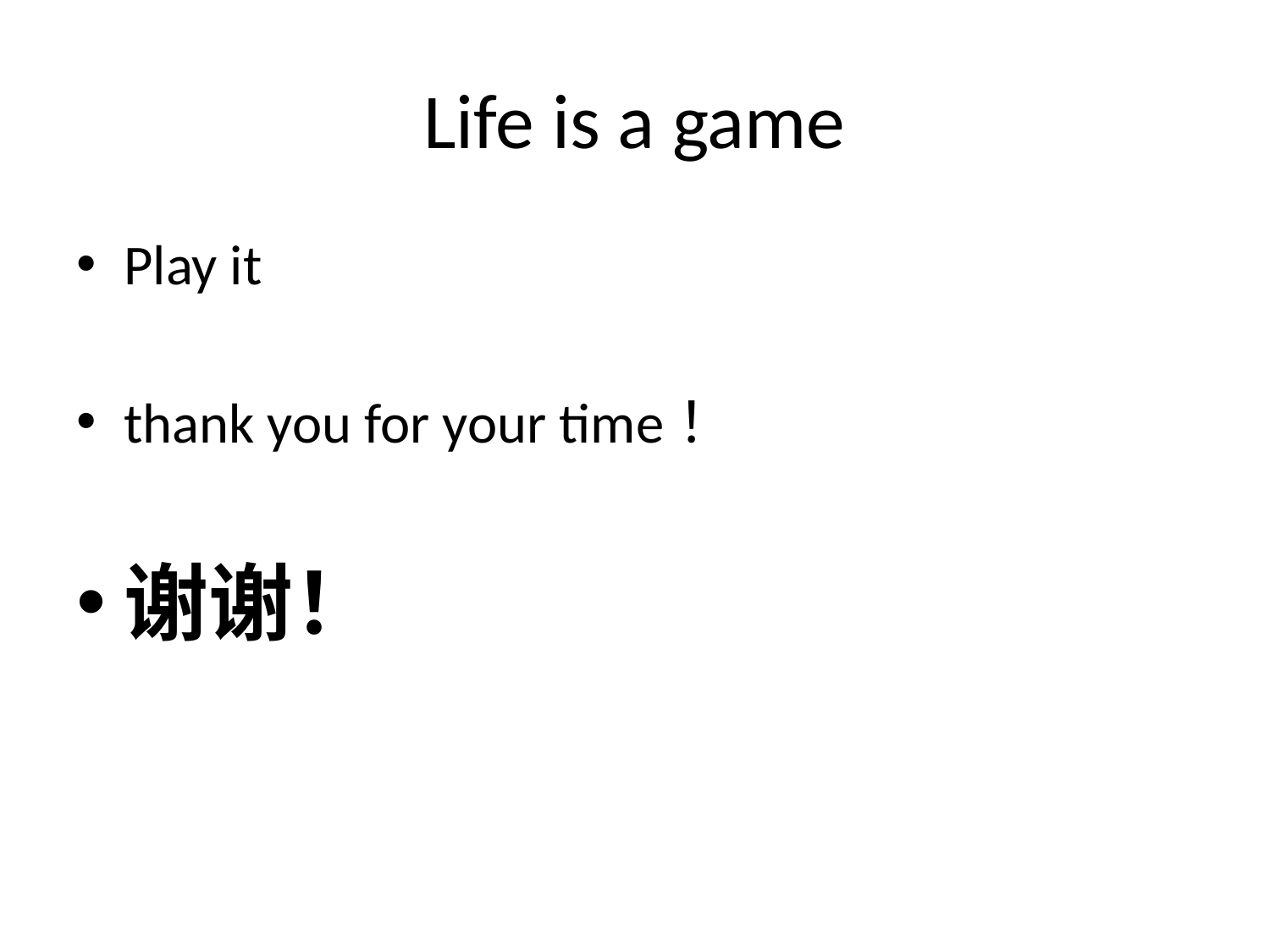

# Life is a game
Play it

thank you for your time！

谢谢！